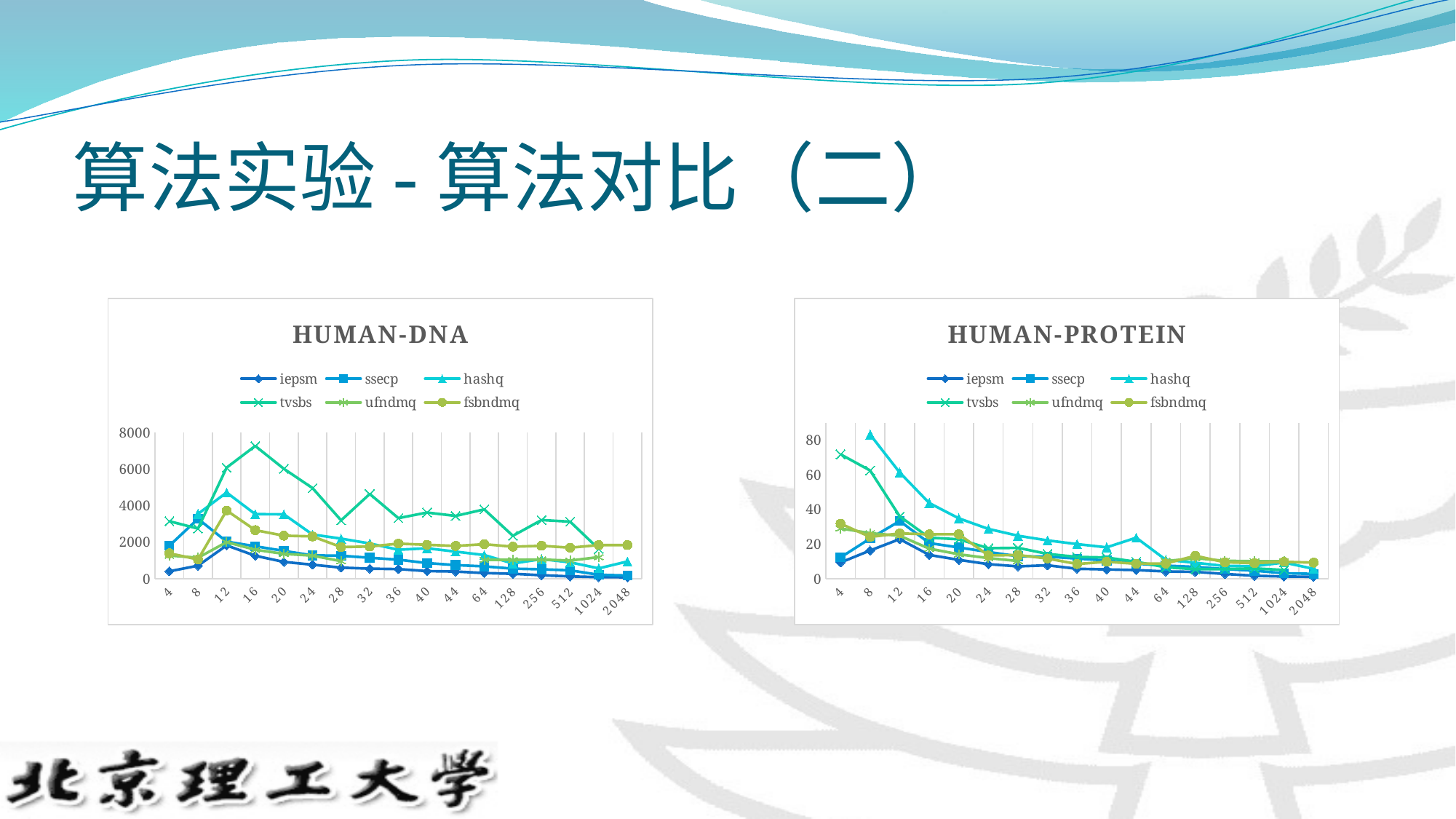

# 算法实验-算法对比（二）

### Chart: HUMAN-DNA

| Category | iepsm | ssecp | hashq | tvsbs | ufndmq | fsbndmq |
|---|---|---|---|---|---|---|
| 4 | 414.69 | 1813.73 | None | 3152.4100000000008 | 1276.52 | 1398.6399999999999 |
| 8 | 721.54 | 3282.73 | 3550.9 | 2749.9700000000007 | 1158.25 | 1061.92 |
| 12 | 1832.4 | 2038.23 | 4720.1500000000015 | 6080.3600000000015 | 2008.87 | 3736.2599999999998 |
| 16 | 1264.26 | 1784.97 | 3536.7 | 7264.05 | 1592.08 | 2664.86 |
| 20 | 928.72 | 1528.99 | 3528.13 | 6016.46 | 1368.76 | 2360.94 |
| 24 | 776.3599999999998 | 1286.82 | 2424.2599999999998 | 4960.29 | 1272.78 | 2320.390000000001 |
| 28 | 616.11 | 1267.48 | 2200.9100000000008 | 3200.13 | 968.88 | 1736.95 |
| 32 | 560.68 | 1155.4 | 1936.8 | 4640.57 | None | 1768.7 |
| 36 | 536.67 | 1050.05 | 1592.56 | 3320.24 | None | 1928.34 |
| 40 | 424.2899999999999 | 864.87 | 1672.73 | 3624.9500000000007 | None | 1864.78 |
| 44 | 400.82 | 754.16 | 1488.62 | 3440.82 | None | 1800.6699999999998 |
| 64 | 320.62 | 683.8599999999998 | 1304.96 | 3800.14 | 1040.32 | 1896.97 |
| 128 | 280.2299999999999 | 560.38 | 840.81 | 2352.67 | 1040.6 | 1760.02 |
| 256 | 200.67 | 525.8299999999998 | 1080.05 | 3216.34 | 1056.76 | 1808.1699999999998 |
| 512 | 136.35000000000005 | 468.2199999999999 | 904.25 | 3128.64 | 1000.6800000000002 | 1704.92 |
| 1024 | 96.29 | 222.96 | 576.8399999999998 | 1632.43 | 1192.3899999999999 | 1848.52 |
| 2048 | 88.02 | 186.79 | 952.2700000000002 | None | None | 1848.56 |

### Chart: HUMAN-PROTEIN

| Category | iepsm | ssecp | hashq | tvsbs | ufndmq | fsbndmq |
|---|---|---|---|---|---|---|
| 4 | 9.44 | 12.38 | None | 71.82 | 29.08 | 31.86 |
| 8 | 16.38 | 23.3 | 83.2 | 62.49 | 26.38 | 24.19 |
| 12 | 22.93 | 33.35 | 61.35 | 36.04 | 24.87 | 26.25 |
| 16 | 13.81 | 20.66 | 43.74 | 23.779999999999994 | 17.45 | 25.73 |
| 20 | 10.97 | 18.1 | 34.9 | 22.830000000000005 | 14.2 | 25.74 |
| 24 | 8.48 | 15.52 | 28.810000000000006 | 17.7 | 11.98 | 13.52 |
| 28 | 7.23 | 13.05 | 24.88 | 17.9 | 10.32 | 13.77 |
| 32 | 7.85 | 12.860000000000003 | 22.2 | 14.4 | None | 11.74 |
| 36 | 5.85 | 11.71 | 20.06 | 12.69 | None | 8.59 |
| 40 | 5.48 | 10.64 | 18.19 | 12.33 | None | 9.860000000000003 |
| 44 | 5.09 | 8.77 | 23.74 | 9.870000000000003 | None | 8.74 |
| 64 | 4.29 | 7.6499999999999995 | 11.0 | 6.68 | 10.26 | 8.89 |
| 128 | 4.03 | 6.92 | 9.31 | 5.63 | 11.96 | 13.34 |
| 256 | 2.849999999999999 | 5.67 | 7.45 | 5.7 | 10.42 | 9.57 |
| 512 | 1.82 | 4.75 | 7.3599999999999985 | 6.07 | 10.19 | 9.1 |
| 1024 | 1.37 | 3.25 | 9.43 | 5.159999999999998 | 10.15 | 9.84 |
| 2048 | 1.22 | 2.8899999999999997 | 5.81 | None | None | 9.4 |